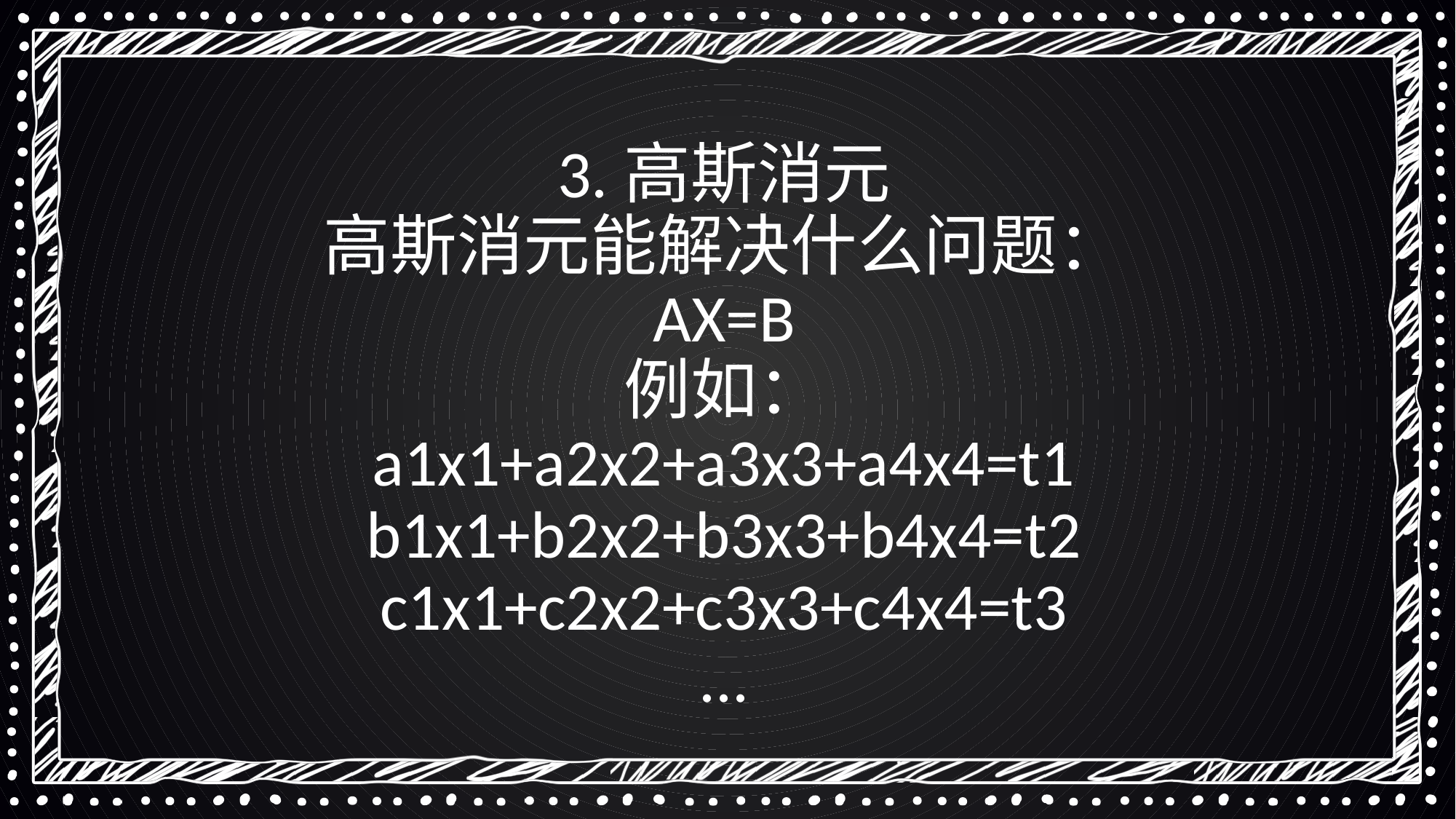

3.高斯消元
高斯消元能解决什么问题：
AX=B
例如：
a1x1+a2x2+a3x3+a4x4=t1
b1x1+b2x2+b3x3+b4x4=t2
c1x1+c2x2+c3x3+c4x4=t3
...